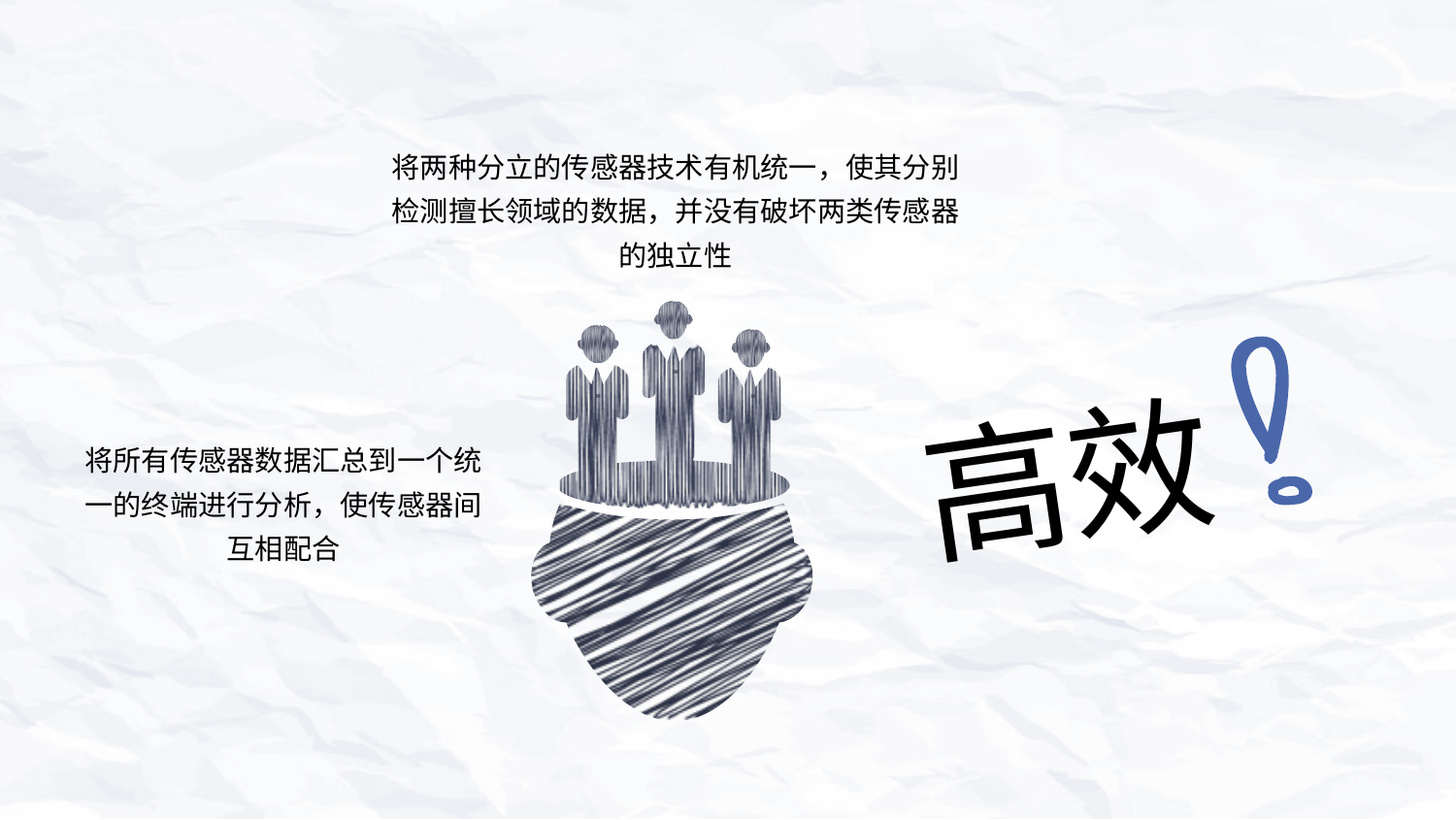

将两种分立的传感器技术有机统一，使其分别检测擅长领域的数据，并没有破坏两类传感器的独立性

高效
将所有传感器数据汇总到一个统一的终端进行分析，使传感器间互相配合